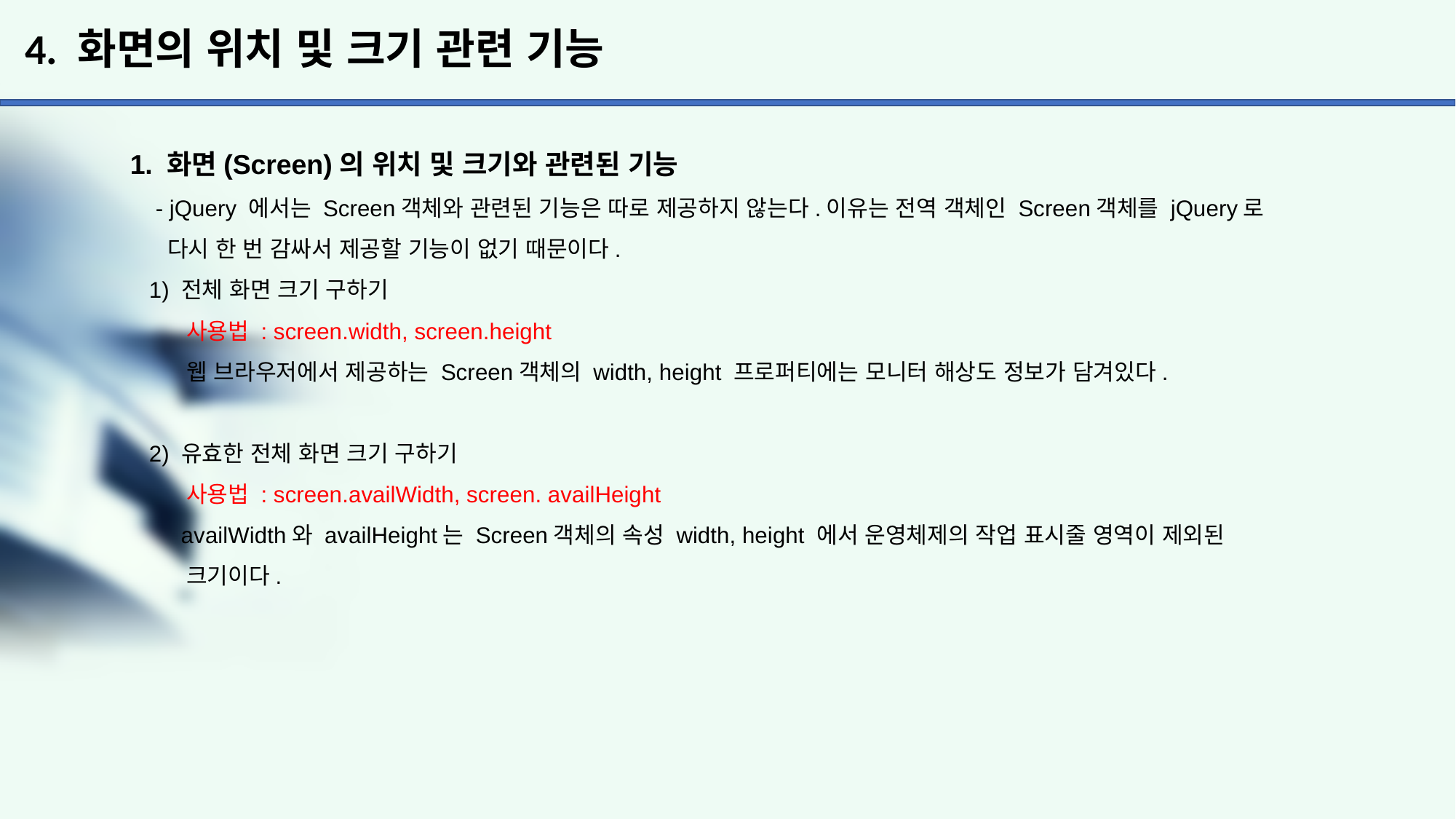

# 4. 화면의 위치 및 크기 관련 기능
1. 화면(Screen)의 위치 및 크기와 관련된 기능
    - jQuery 에서는 Screen객체와 관련된 기능은 따로 제공하지 않는다.이유는 전역 객체인 Screen객체를 jQuery로
     다시 한 번 감싸서 제공할 기능이 없기 때문이다.
   1) 전체 화면 크기 구하기
        사용법 : screen.width, screen.height
        웹 브라우저에서 제공하는 Screen객체의 width, height 프로퍼티에는 모니터 해상도 정보가 담겨있다.

   2) 유효한 전체 화면 크기 구하기
        사용법 : screen.availWidth, screen. availHeight
        availWidth와 availHeight는 Screen객체의 속성 width, height 에서 운영체제의 작업 표시줄 영역이 제외된
        크기이다.